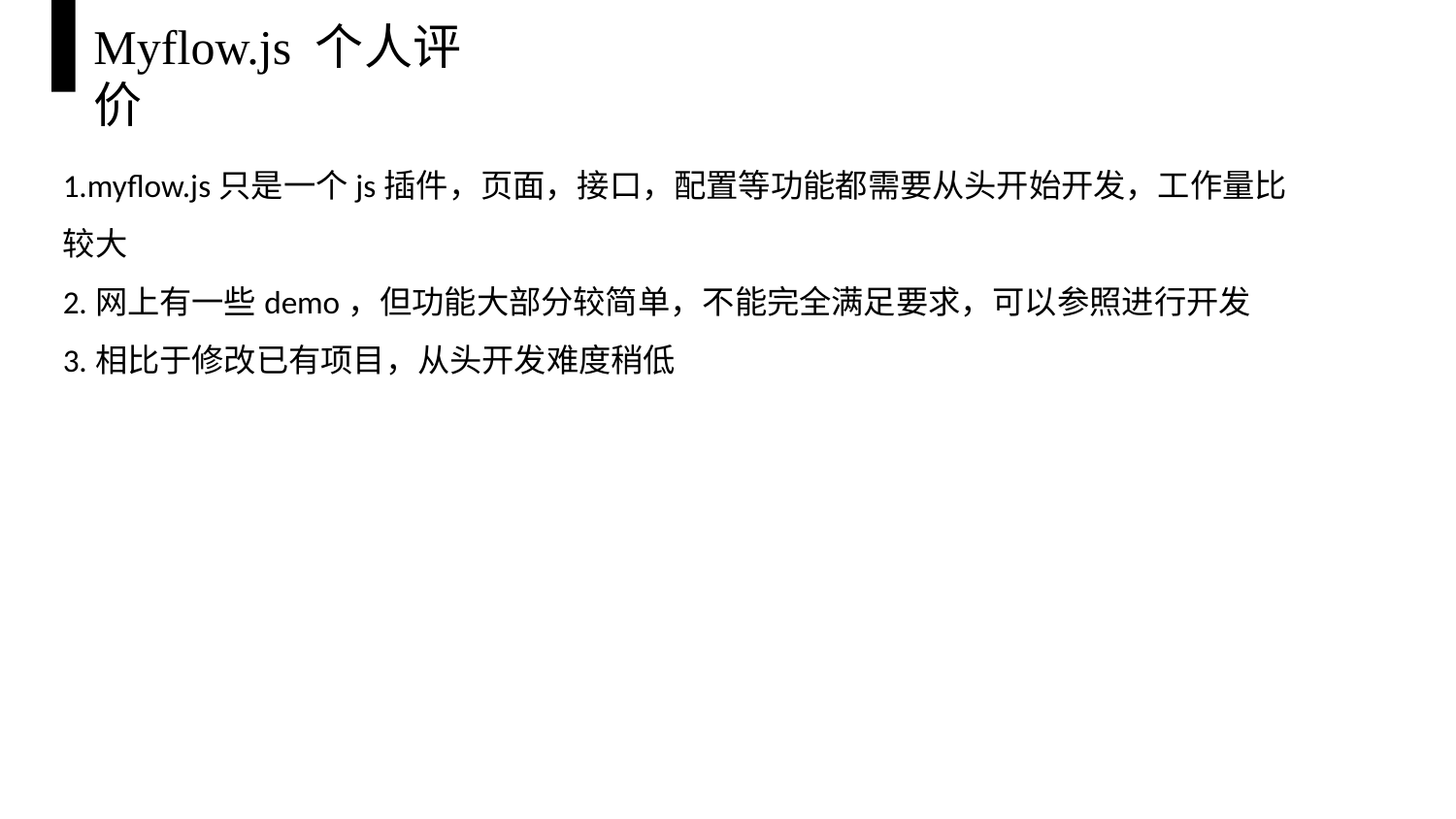

Myflow.js 个人评价
1.myflow.js只是一个js插件，页面，接口，配置等功能都需要从头开始开发，工作量比较大
2.网上有一些demo，但功能大部分较简单，不能完全满足要求，可以参照进行开发
3.相比于修改已有项目，从头开发难度稍低